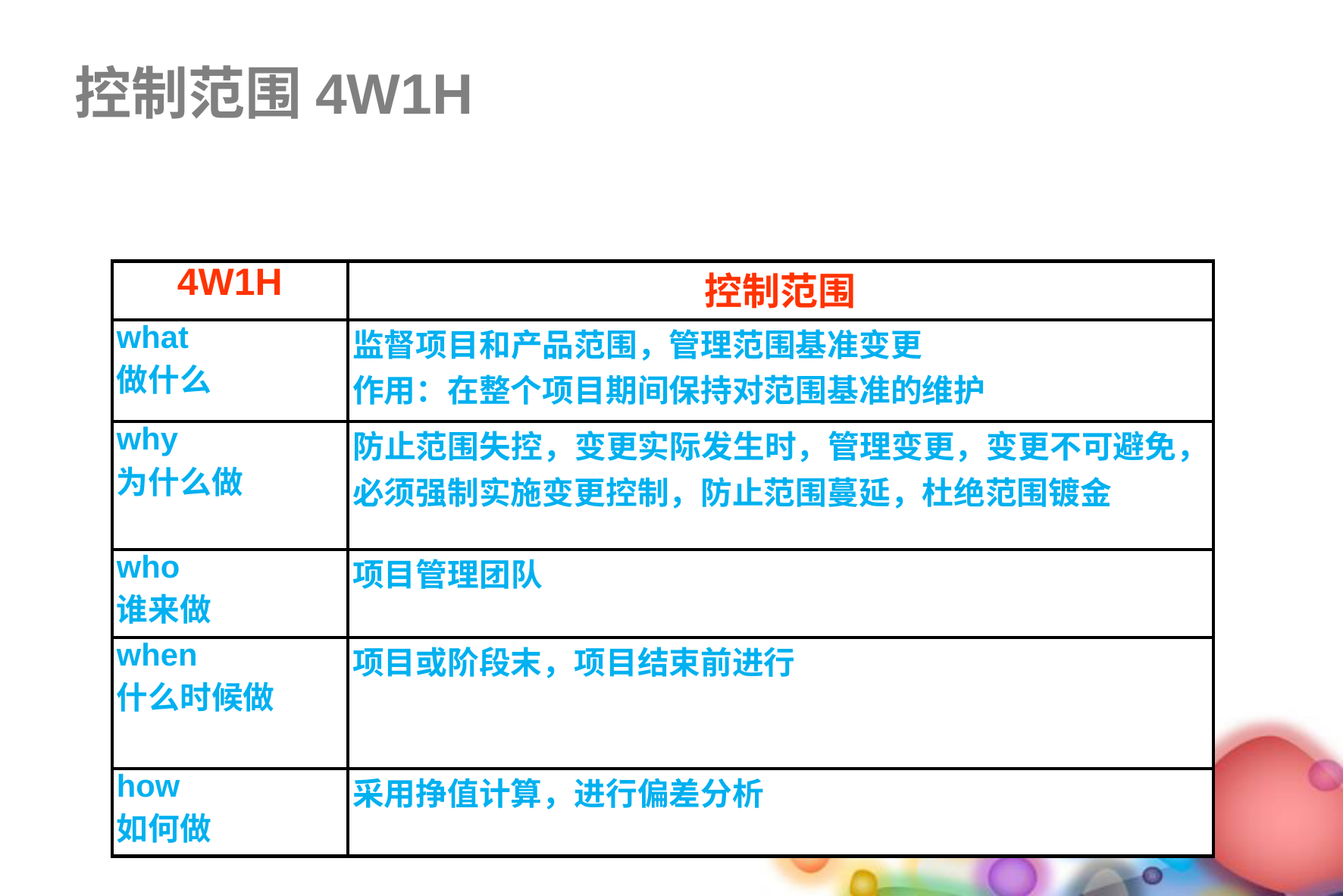

控制范围4W1H
| 4W1H | 控制范围 |
| --- | --- |
| what 做什么 | 监督项目和产品范围，管理范围基准变更 作用：在整个项目期间保持对范围基准的维护 |
| why 为什么做 | 防止范围失控，变更实际发生时，管理变更，变更不可避免，必须强制实施变更控制，防止范围蔓延，杜绝范围镀金 |
| who 谁来做 | 项目管理团队 |
| when 什么时候做 | 项目或阶段末，项目结束前进行 |
| how 如何做 | 采用挣值计算，进行偏差分析 |